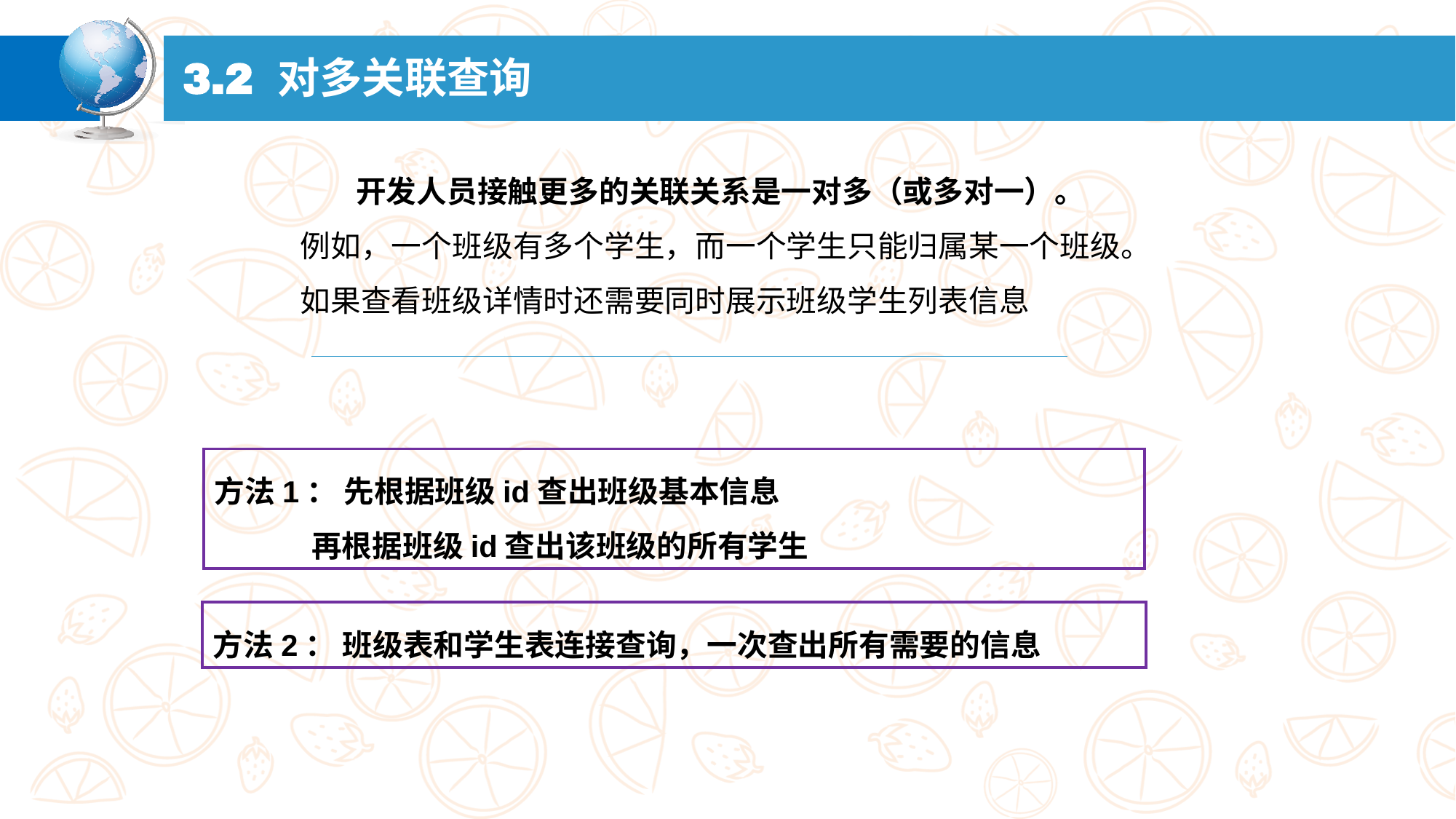

# 3.2 对多关联查询
       开发人员接触更多的关联关系是一对多（或多对一）。
例如，一个班级有多个学生，而一个学生只能归属某一个班级。
如果查看班级详情时还需要同时展示班级学生列表信息
方法1： 先根据班级id查出班级基本信息
             再根据班级id查出该班级的所有学生
方法2： 班级表和学生表连接查询，一次查出所有需要的信息